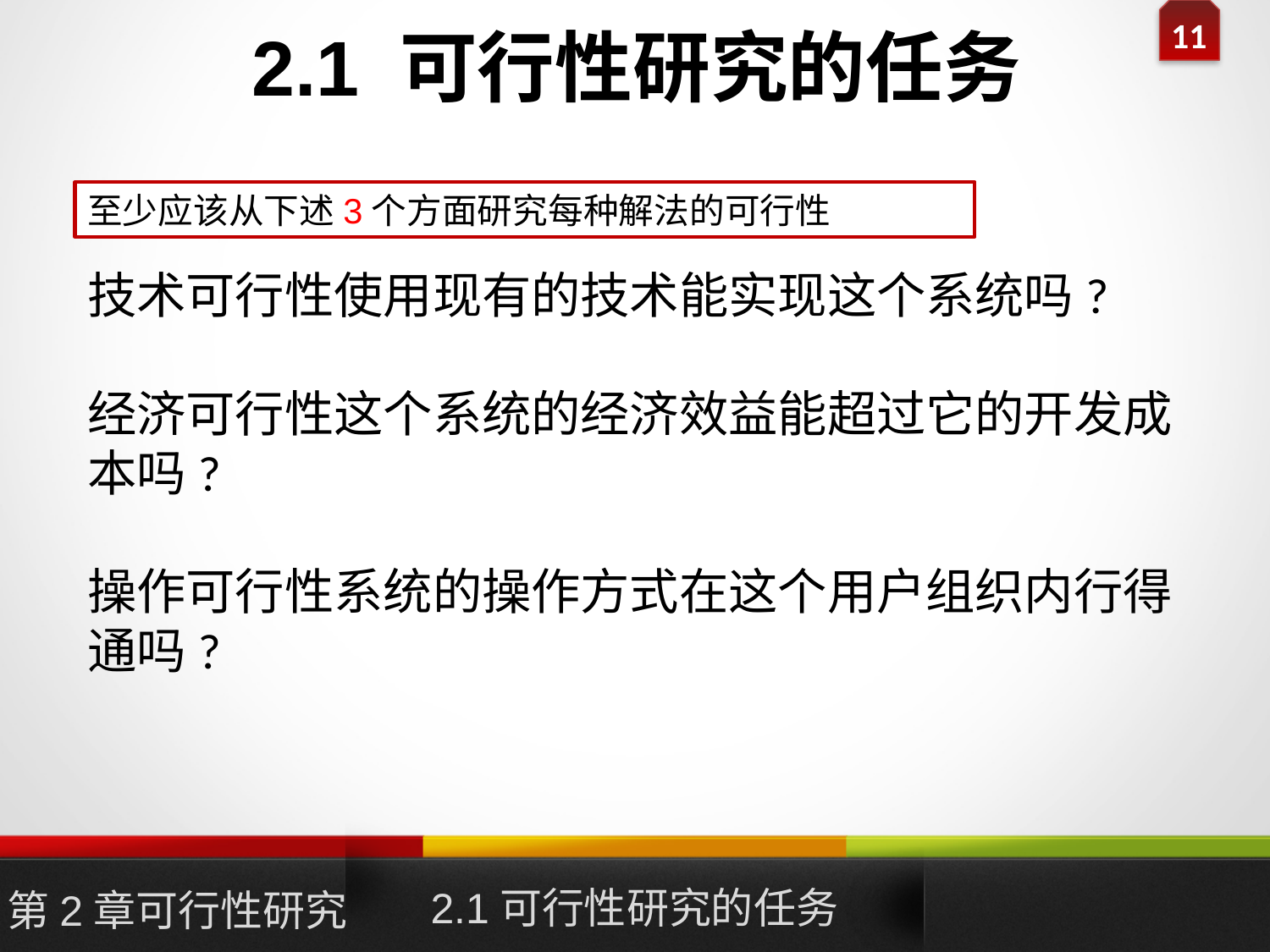

# 2.1 可行性研究的任务
至少应该从下述3个方面研究每种解法的可行性
技术可行性使用现有的技术能实现这个系统吗?

经济可行性这个系统的经济效益能超过它的开发成本吗?

操作可行性系统的操作方式在这个用户组织内行得通吗?
2.1可行性研究的任务
第2章可行性研究